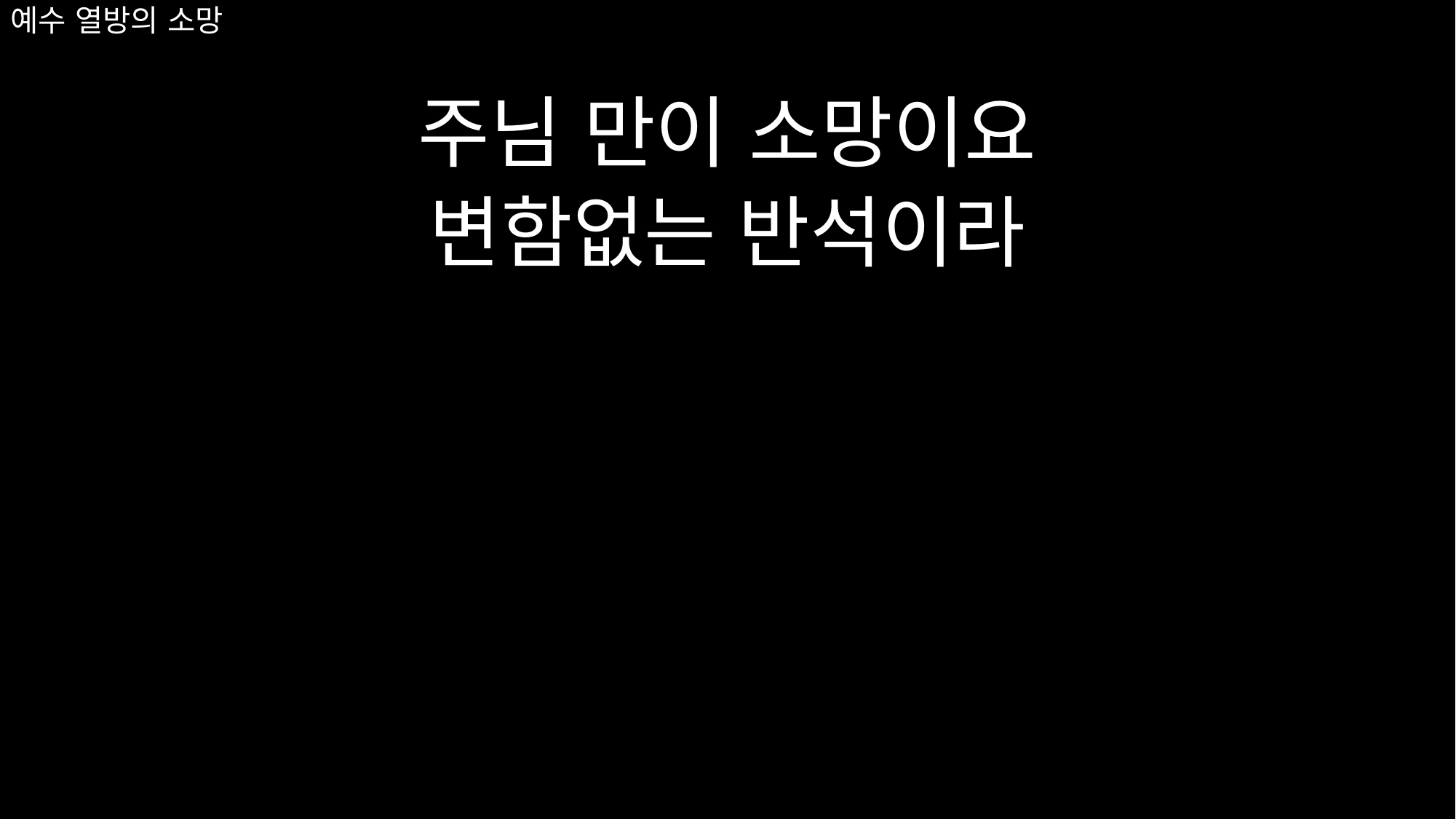

# 예수 열방의 소망
주님 만이 소망이요
변함없는 반석이라